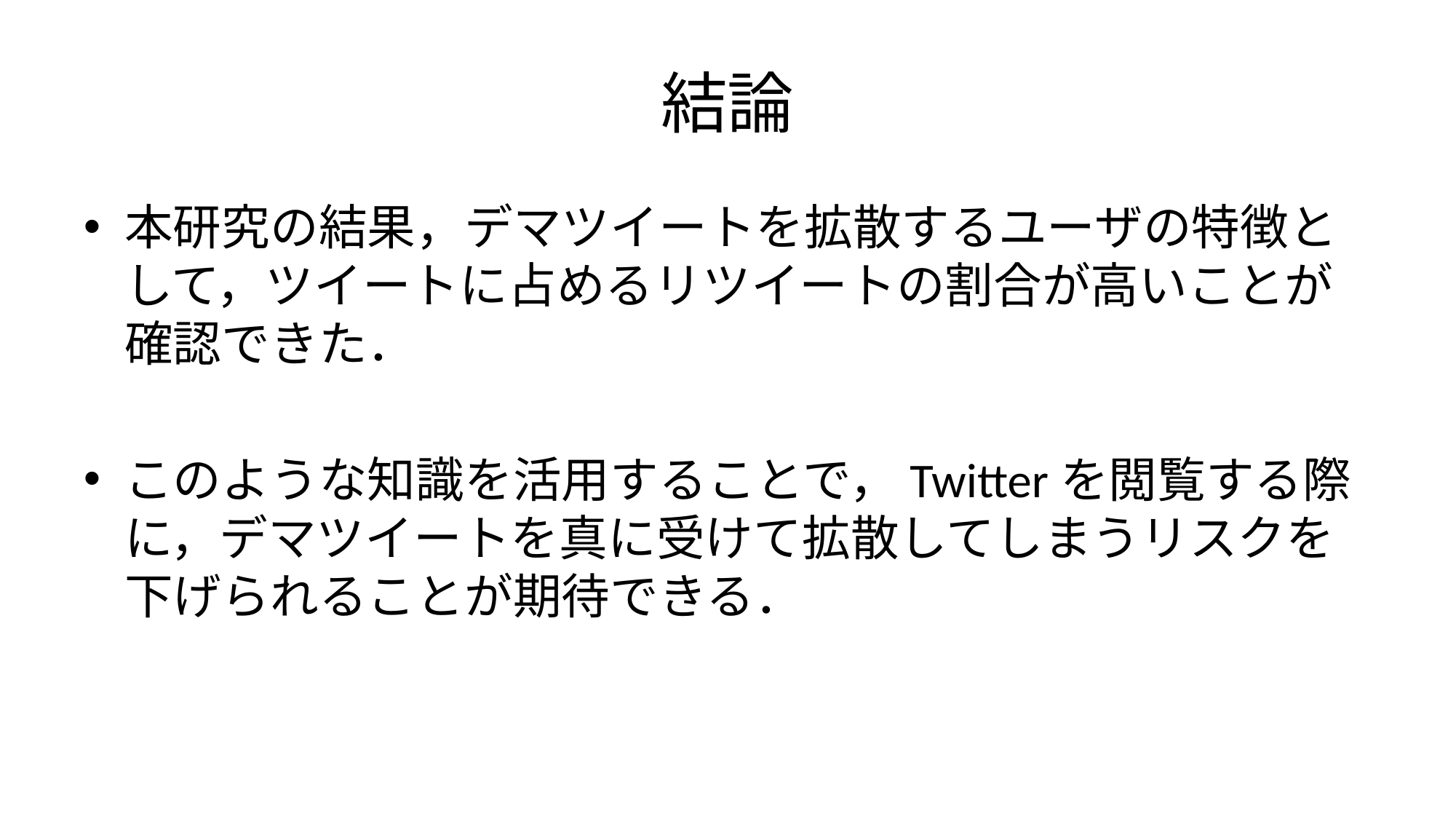

# 結論
本研究の結果，デマツイートを拡散するユーザの特徴として，ツイートに占めるリツイートの割合が高いことが確認できた．

このような知識を活用することで，Twitterを閲覧する際に，デマツイートを真に受けて拡散してしまうリスクを下げられることが期待できる．